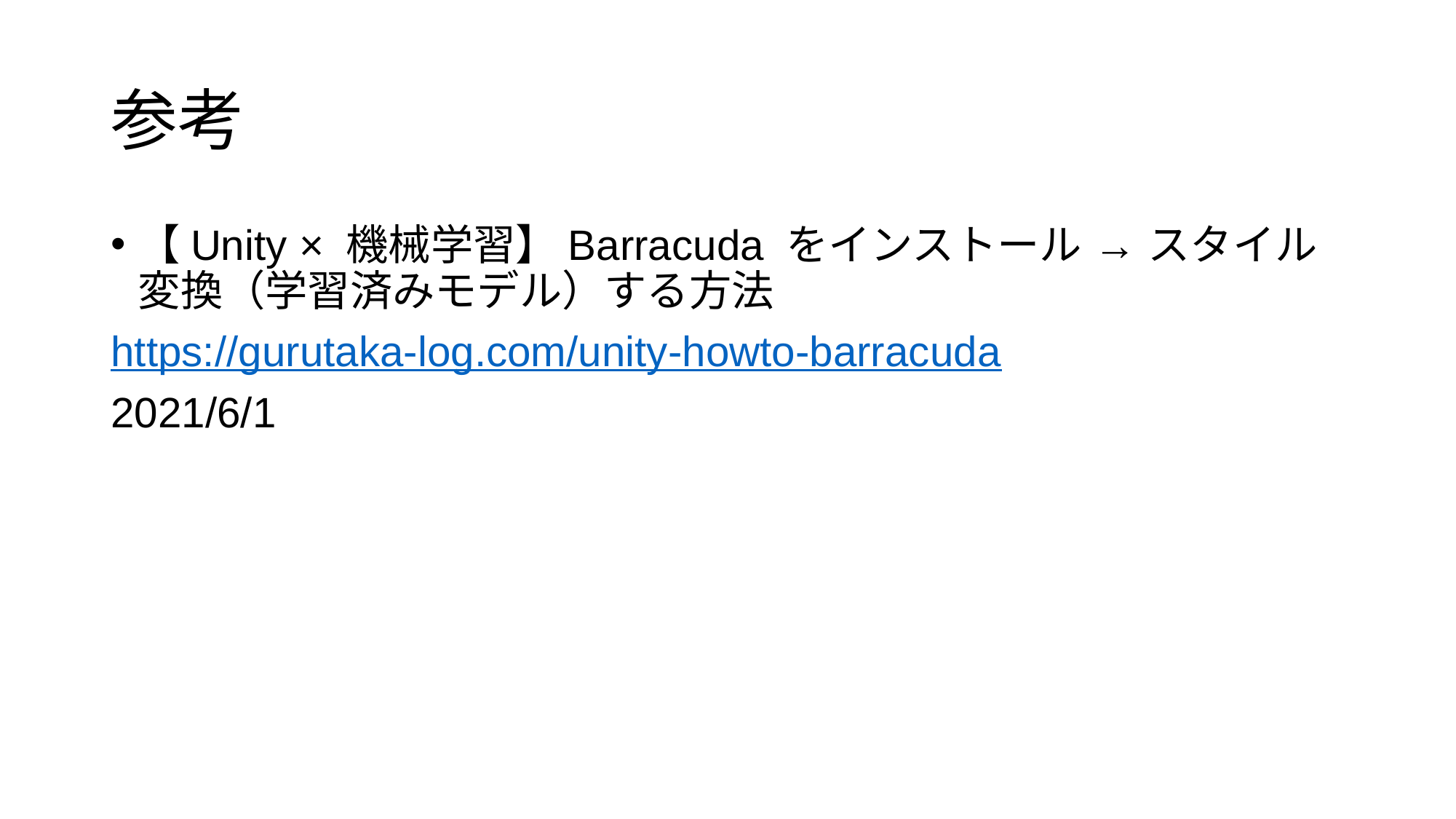

# 参考
【Unity × 機械学習】Barracuda をインストール → スタイル変換（学習済みモデル）する方法
https://gurutaka-log.com/unity-howto-barracuda
2021/6/1